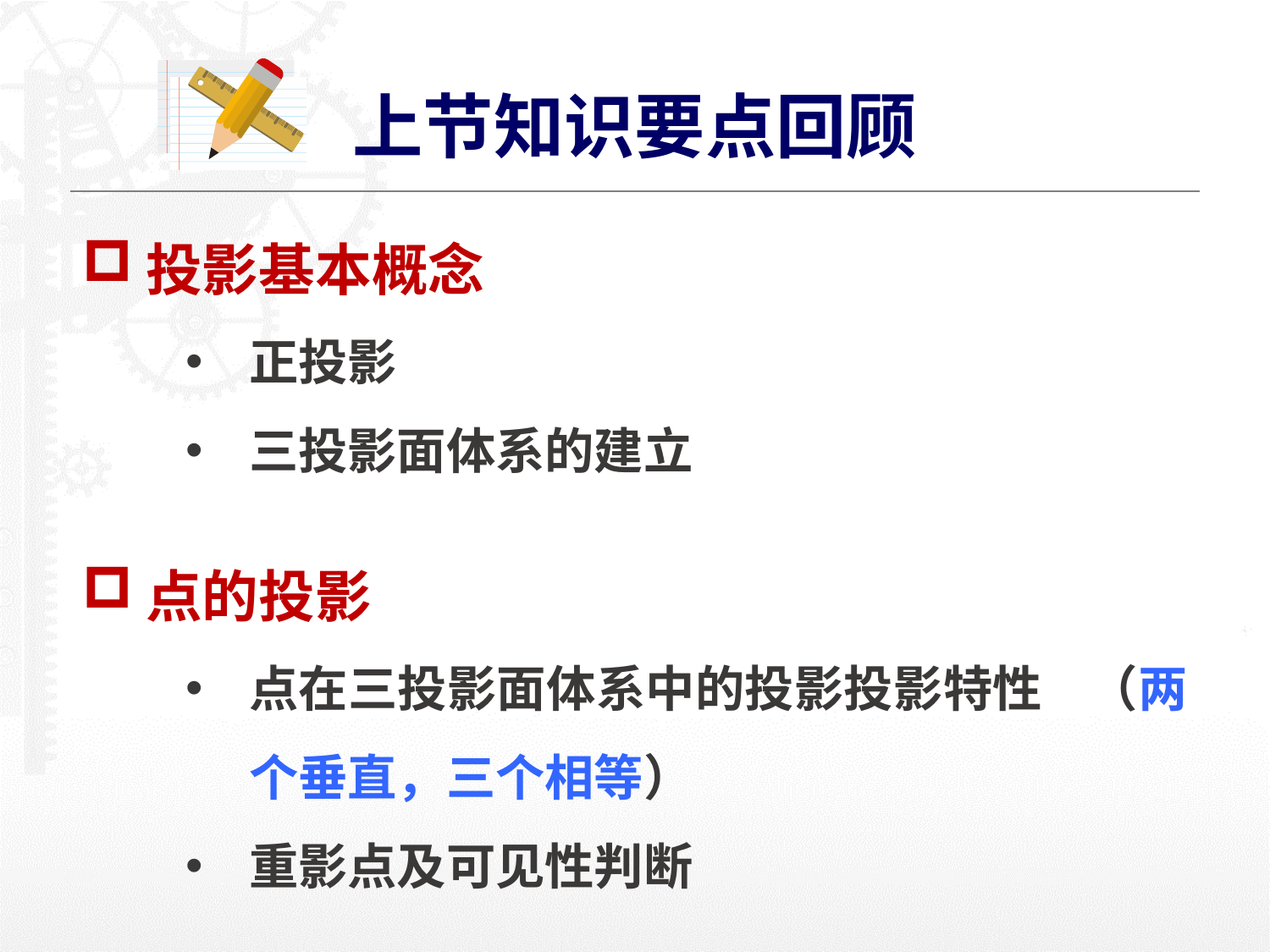

上节知识要点回顾
投影基本概念
正投影
三投影面体系的建立
点的投影
点在三投影面体系中的投影投影特性    （两个垂直，三个相等）
重影点及可见性判断